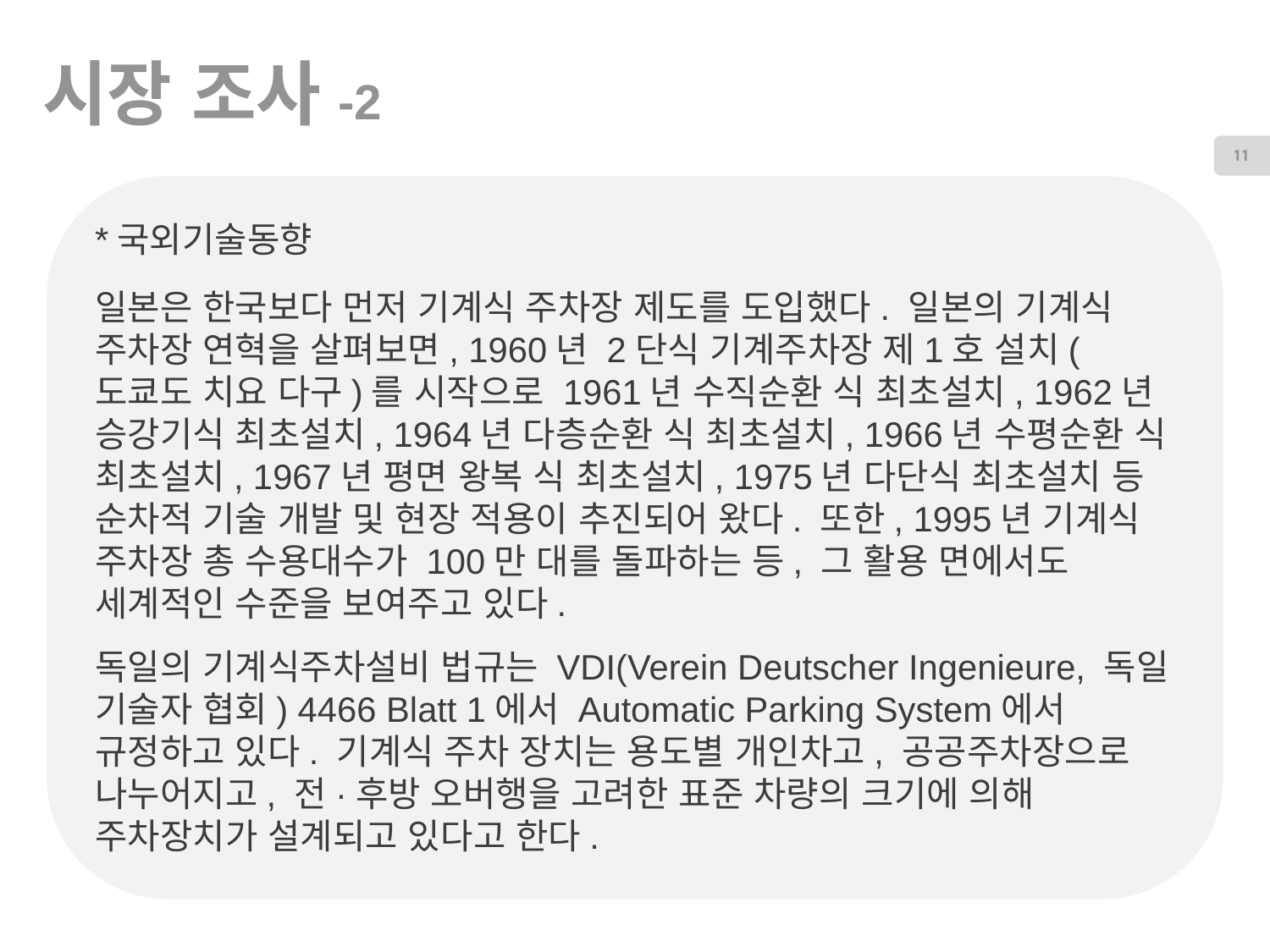

# 시장 조사-2
11

*국외기술동향

일본은 한국보다 먼저 기계식 주차장 제도를 도입했다. 일본의 기계식 주차장 연혁을 살펴보면, 1960년 2단식 기계주차장 제1호 설치(도쿄도 치요 다구)를 시작으로 1961년 수직순환 식 최초설치, 1962년 승강기식 최초설치, 1964년 다층순환 식 최초설치, 1966년 수평순환 식 최초설치, 1967년 평면 왕복 식 최초설치, 1975년 다단식 최초설치 등 순차적 기술 개발 및 현장 적용이 추진되어 왔다. 또한, 1995년 기계식 주차장 총 수용대수가 100만 대를 돌파하는 등, 그 활용 면에서도 세계적인 수준을 보여주고 있다.

독일의 기계식주차설비 법규는 VDI(Verein Deutscher Ingenieure, 독일 기술자 협회) 4466 Blatt 1에서 Automatic Parking System에서 규정하고 있다. 기계식 주차 장치는 용도별 개인차고, 공공주차장으로 나누어지고, 전·후방 오버행을 고려한 표준 차량의 크기에 의해 주차장치가 설계되고 있다고 한다.